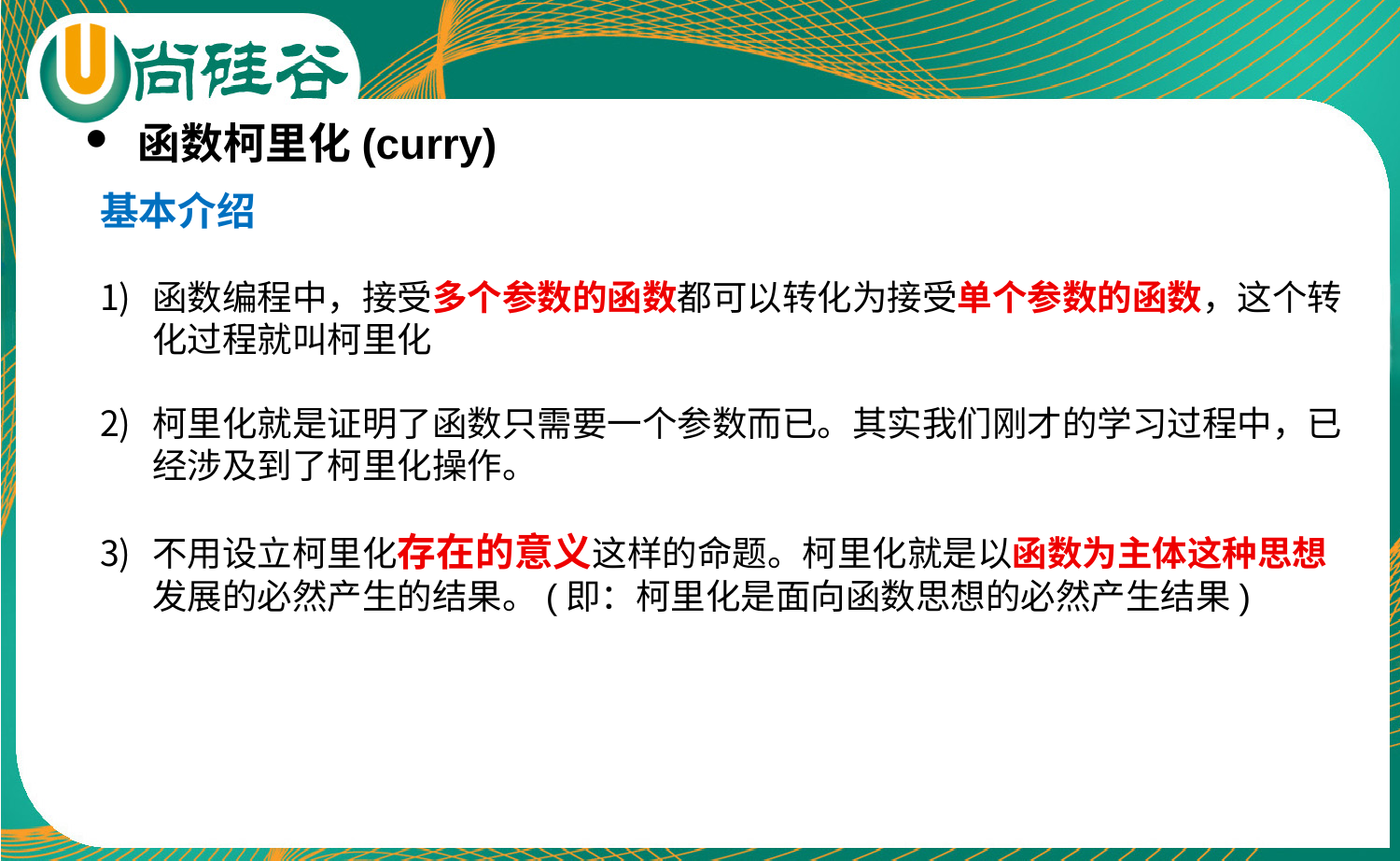

函数柯里化(curry)
基本介绍

函数编程中，接受多个参数的函数都可以转化为接受单个参数的函数，这个转化过程就叫柯里化

柯里化就是证明了函数只需要一个参数而已。其实我们刚才的学习过程中，已经涉及到了柯里化操作。

不用设立柯里化存在的意义这样的命题。柯里化就是以函数为主体这种思想发展的必然产生的结果。(即：柯里化是面向函数思想的必然产生结果)